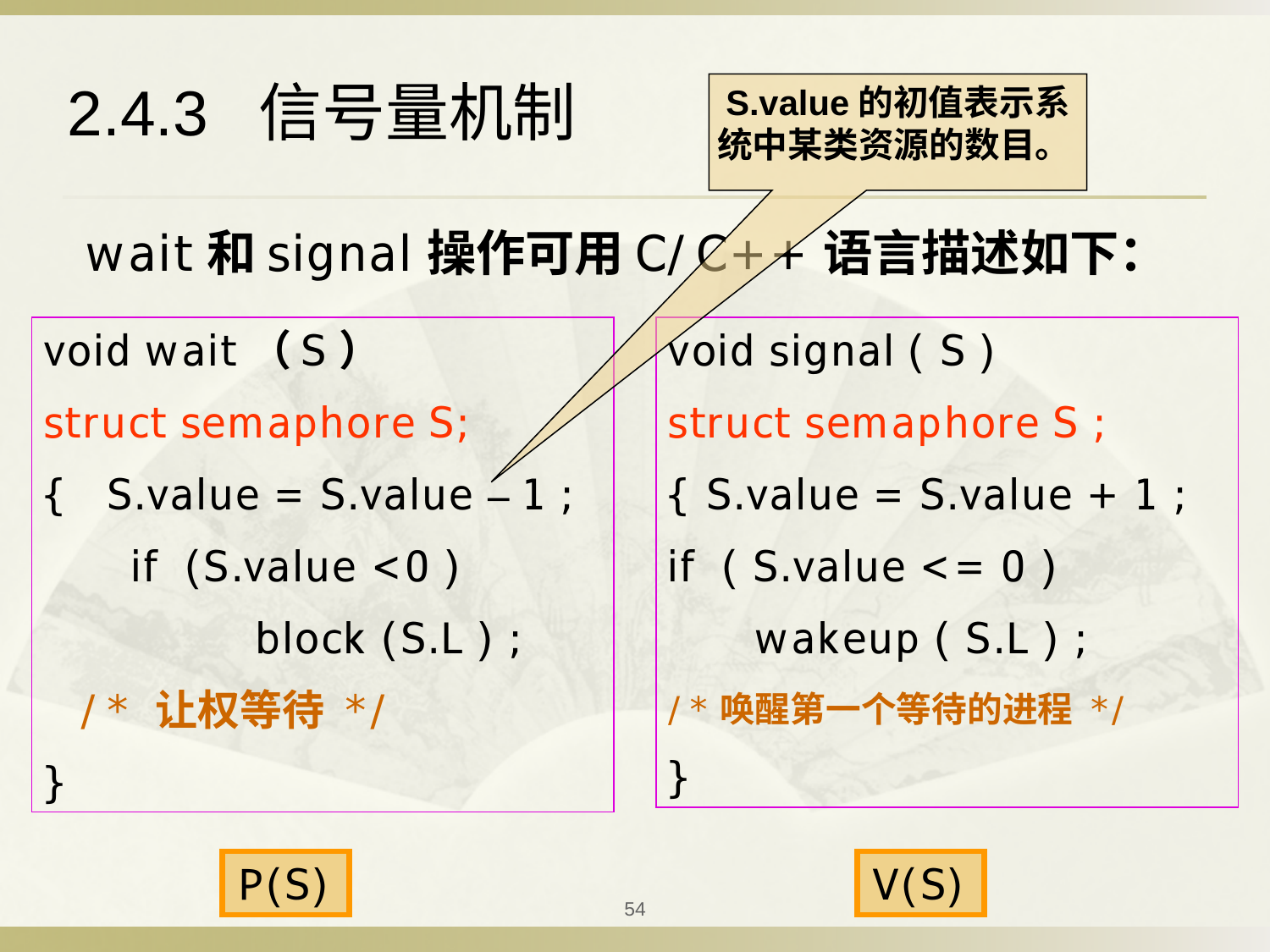

2.4.3  信号量机制
S.value的初值表示系统中某类资源的数目。
wait和signal操作可用C/C++语言描述如下：
void wait（S）
struct semaphore S;
{   S.value = S.value – 1 ;
       if  (S.value <0 )
                 block (S.L ) ;
   /* 让权等待 */
}
void signal ( S )
struct semaphore S ;
{ S.value = S.value + 1 ;
if  ( S.value <= 0 )
       wakeup ( S.L ) ;
/*唤醒第一个等待的进程 */
}
P(S)
V(S)
54